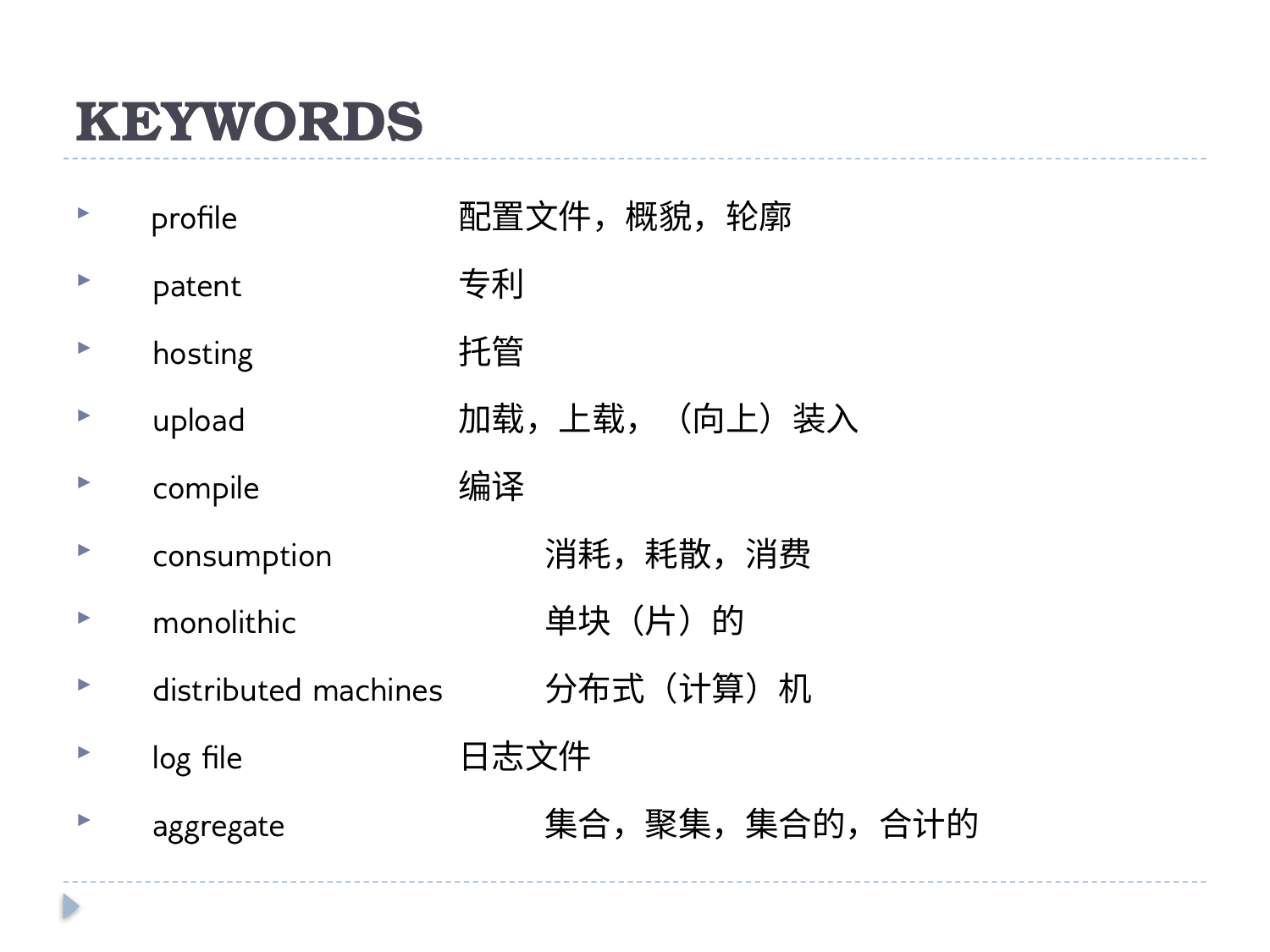

# KEYWORDS
    profile                    	配置文件，概貌，轮廓
    patent                    	专利
    hosting                   	托管
    upload                    	加载，上载，（向上）装入
    compile                   	编译
    consumption               	消耗，耗散，消费
    monolithic                 	单块（片）的
    distributed machines         	分布式（计算）机
    log file                     	日志文件
    aggregate                   	集合，聚集，集合的，合计的